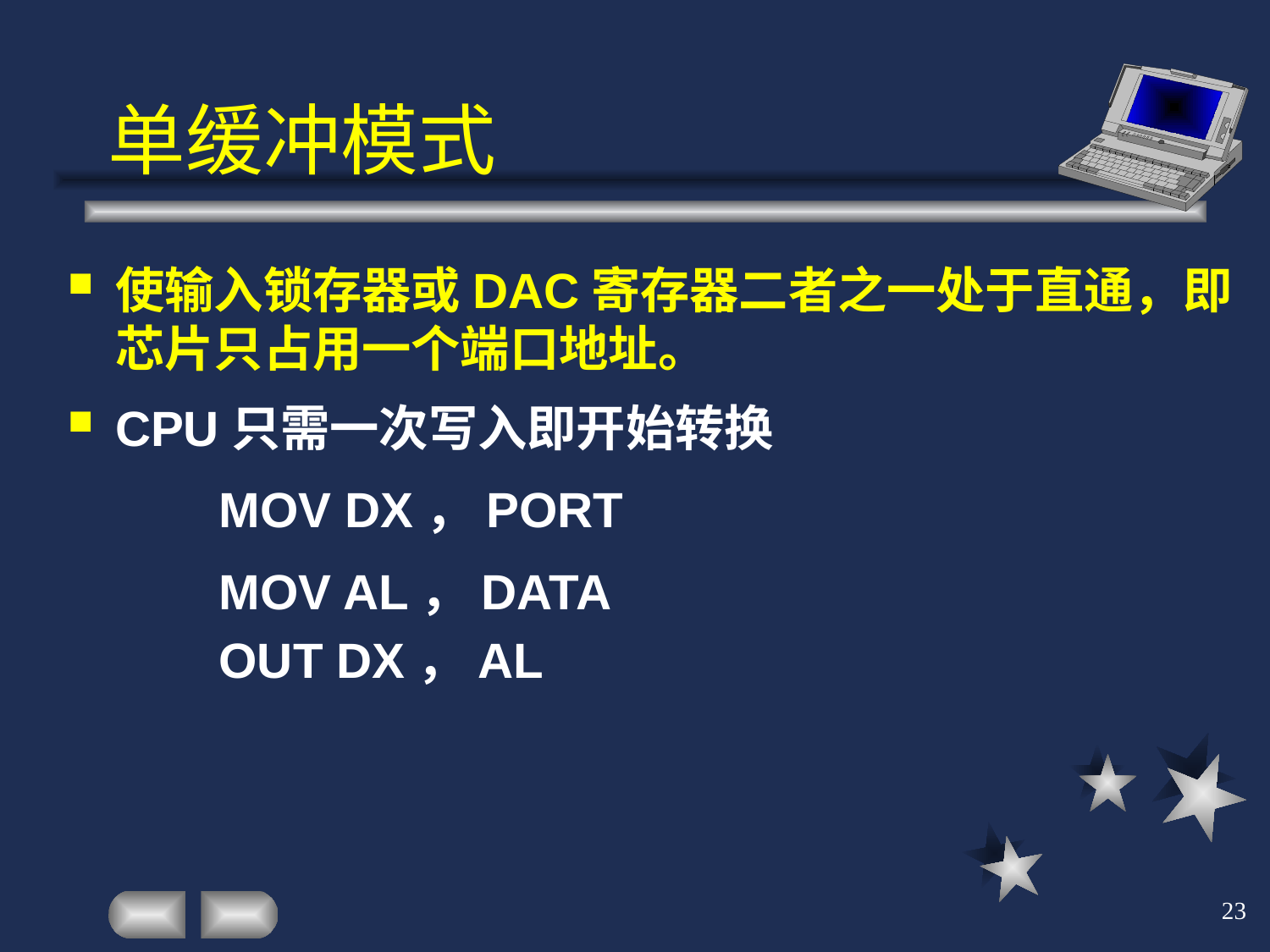

# 单缓冲模式
使输入锁存器或DAC寄存器二者之一处于直通，即芯片只占用一个端口地址。
CPU只需一次写入即开始转换
           MOV DX，PORT
           MOV AL，DATA
           OUT DX，AL
23